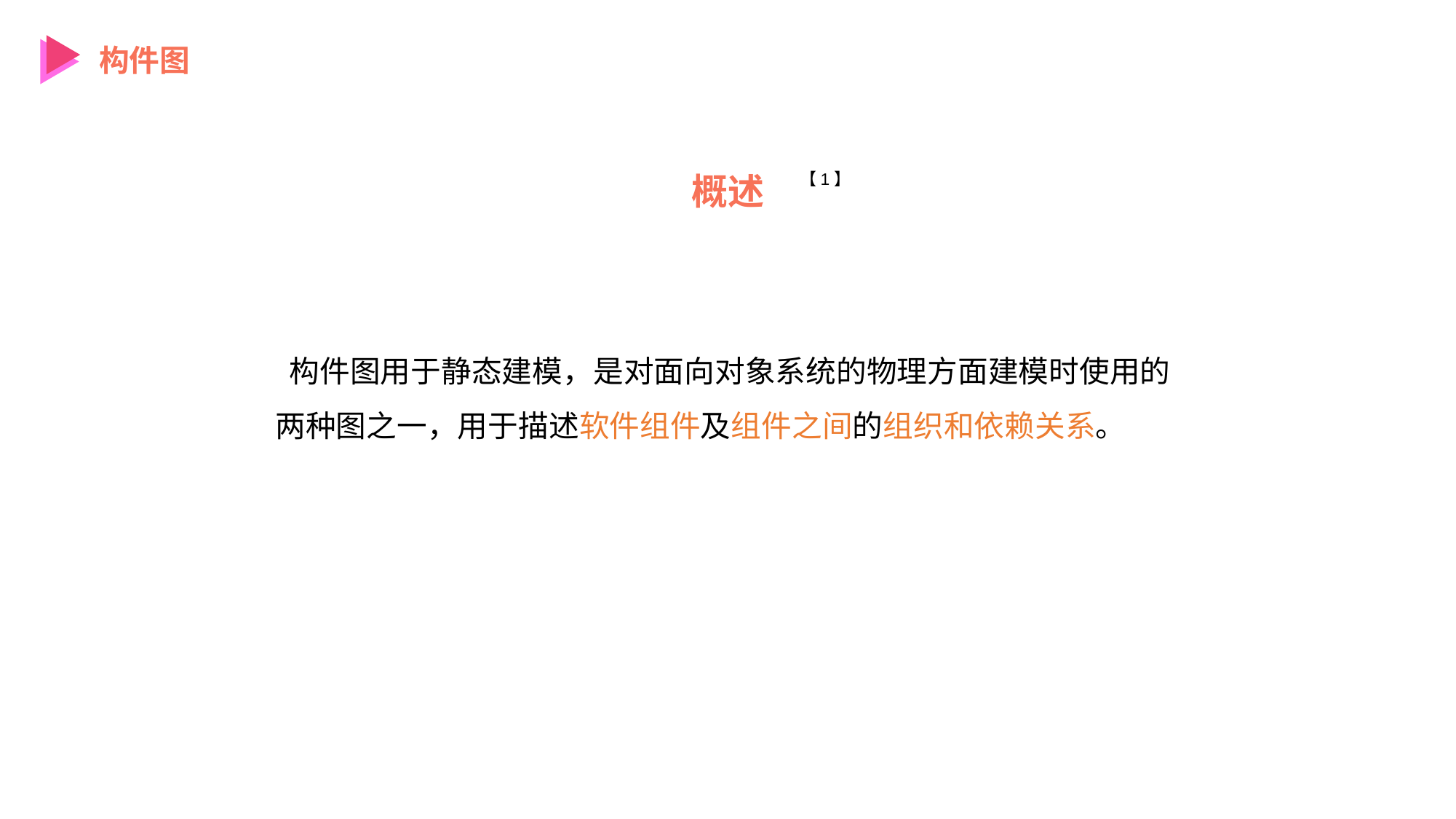

构件图
概述
【1】
 构件图用于静态建模，是对面向对象系统的物理方面建模时使用的两种图之一，用于描述软件组件及组件之间的组织和依赖关系。